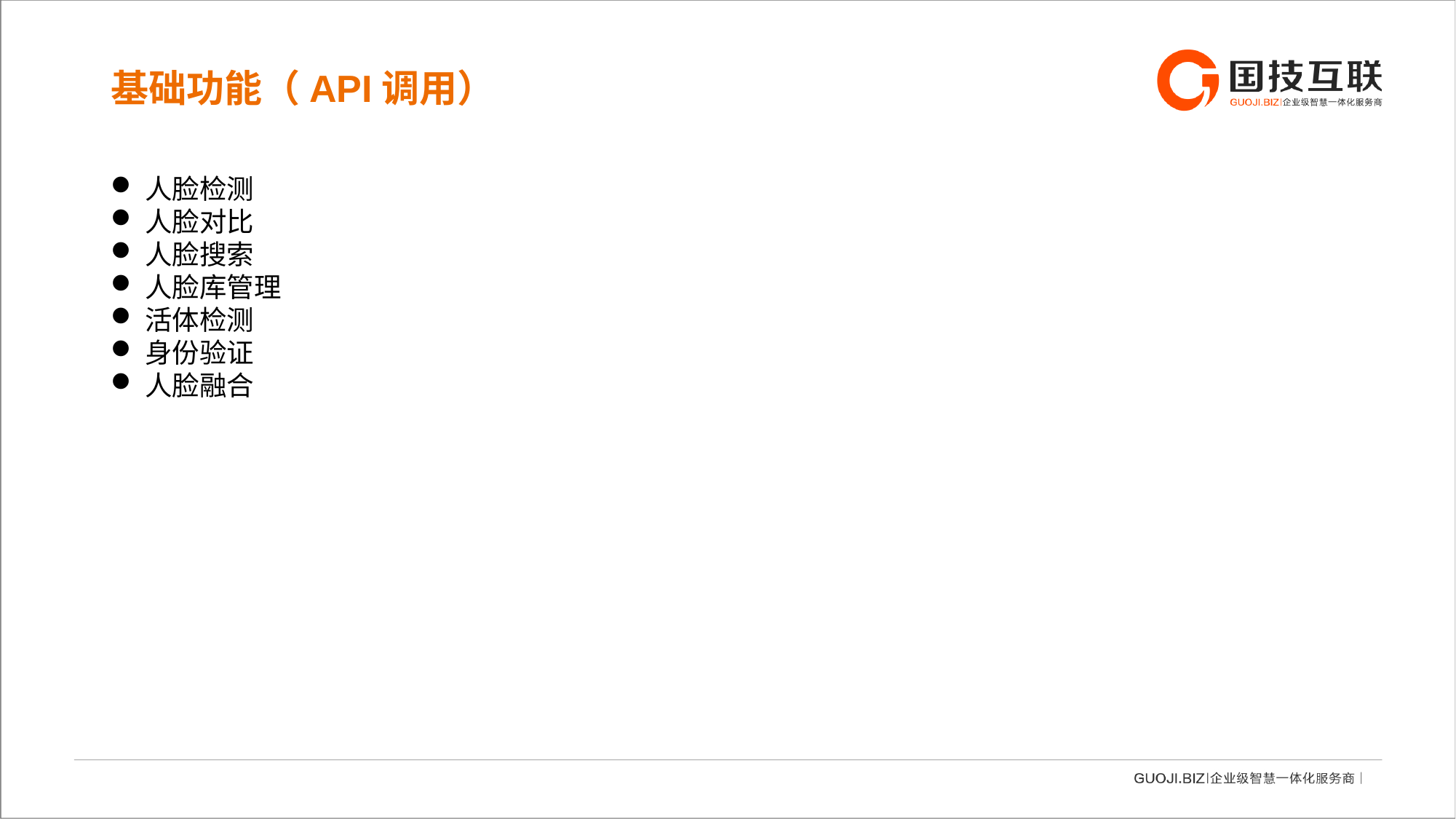

# 基础功能（API调用）
人脸检测
人脸对比
人脸搜索
人脸库管理
活体检测
身份验证
人脸融合